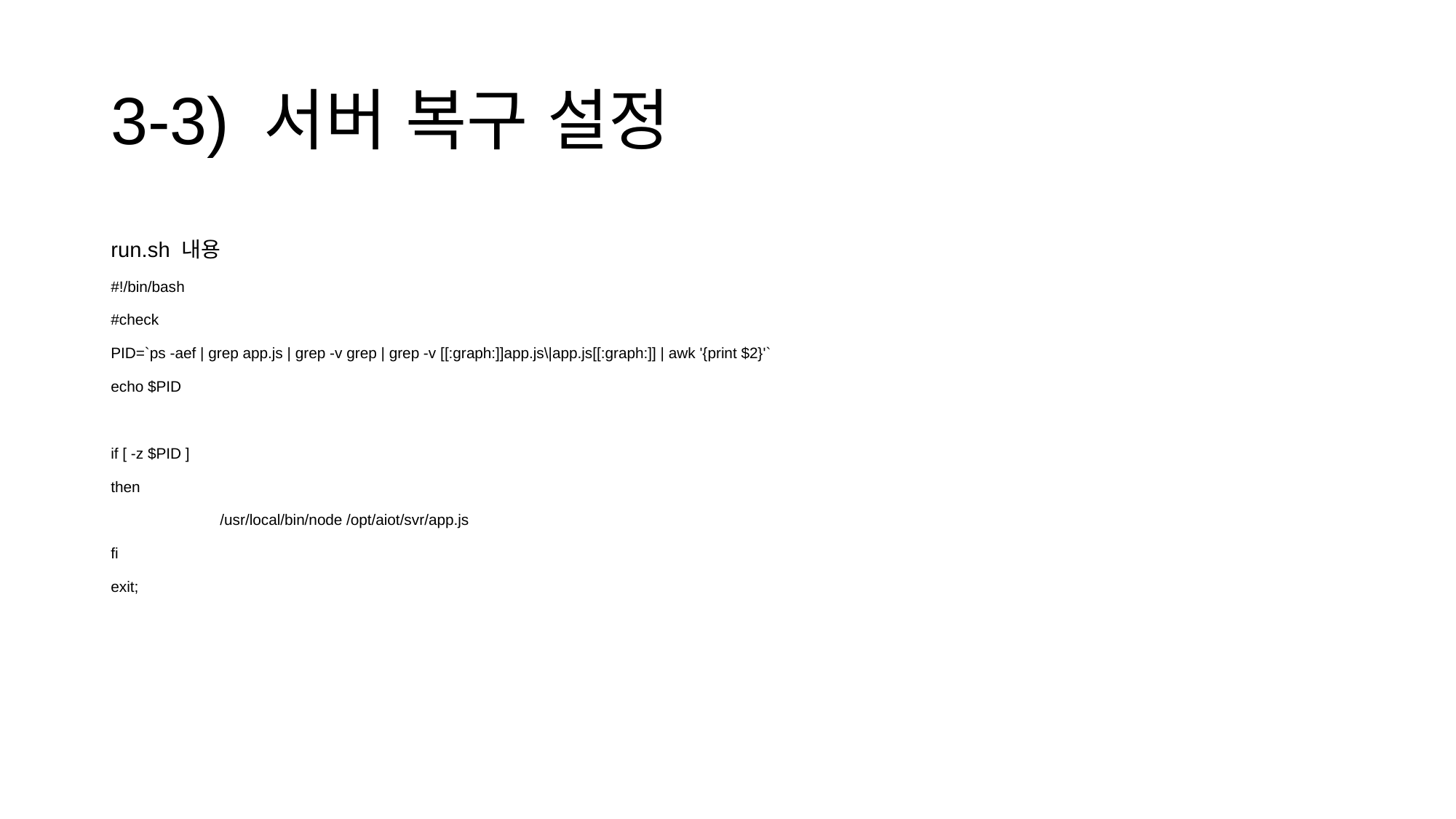

# 3-3) 서버 복구 설정
run.sh 내용
#!/bin/bash
#check
PID=`ps -aef | grep app.js | grep -v grep | grep -v [[:graph:]]app.js\|app.js[[:graph:]] | awk '{print $2}'`
echo $PID

if [ -z $PID ]
then
	/usr/local/bin/node /opt/aiot/svr/app.js
fi
exit;